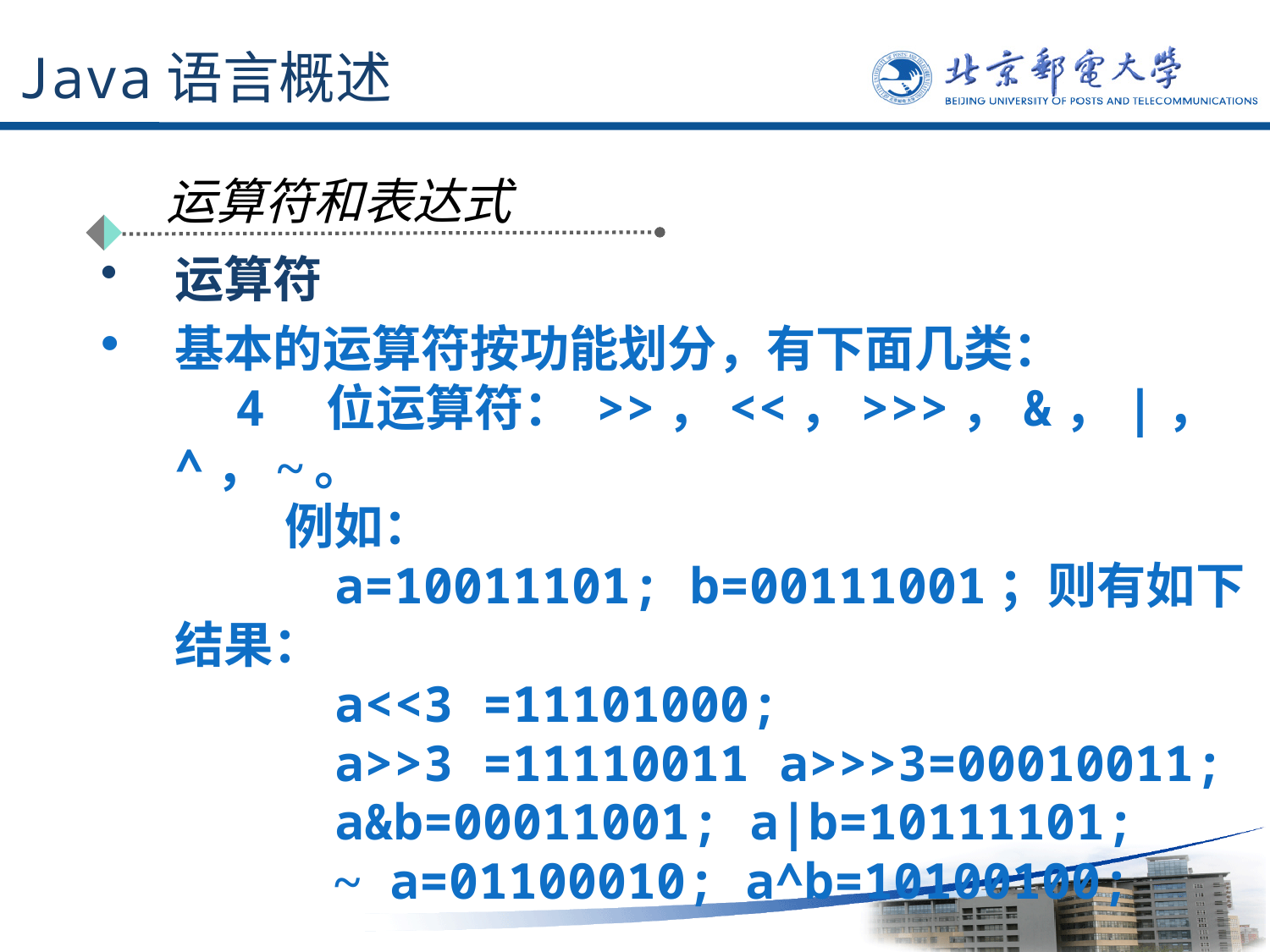

# Java语言概述

运算符和表达式

运算符
基本的运算符按功能划分，有下面几类：
　4　位运算符： >>，<<，>>>，&，|，^，~。
　　 例如：
　　　a=10011101; b=00111001；则有如下结果：
　　　a<<3 =11101000;
　　　a>>3 =11110011 a>>>3=00010011;
　　　a&b=00011001; a|b=10111101;
　　　~ a=01100010; a^b=10100100;